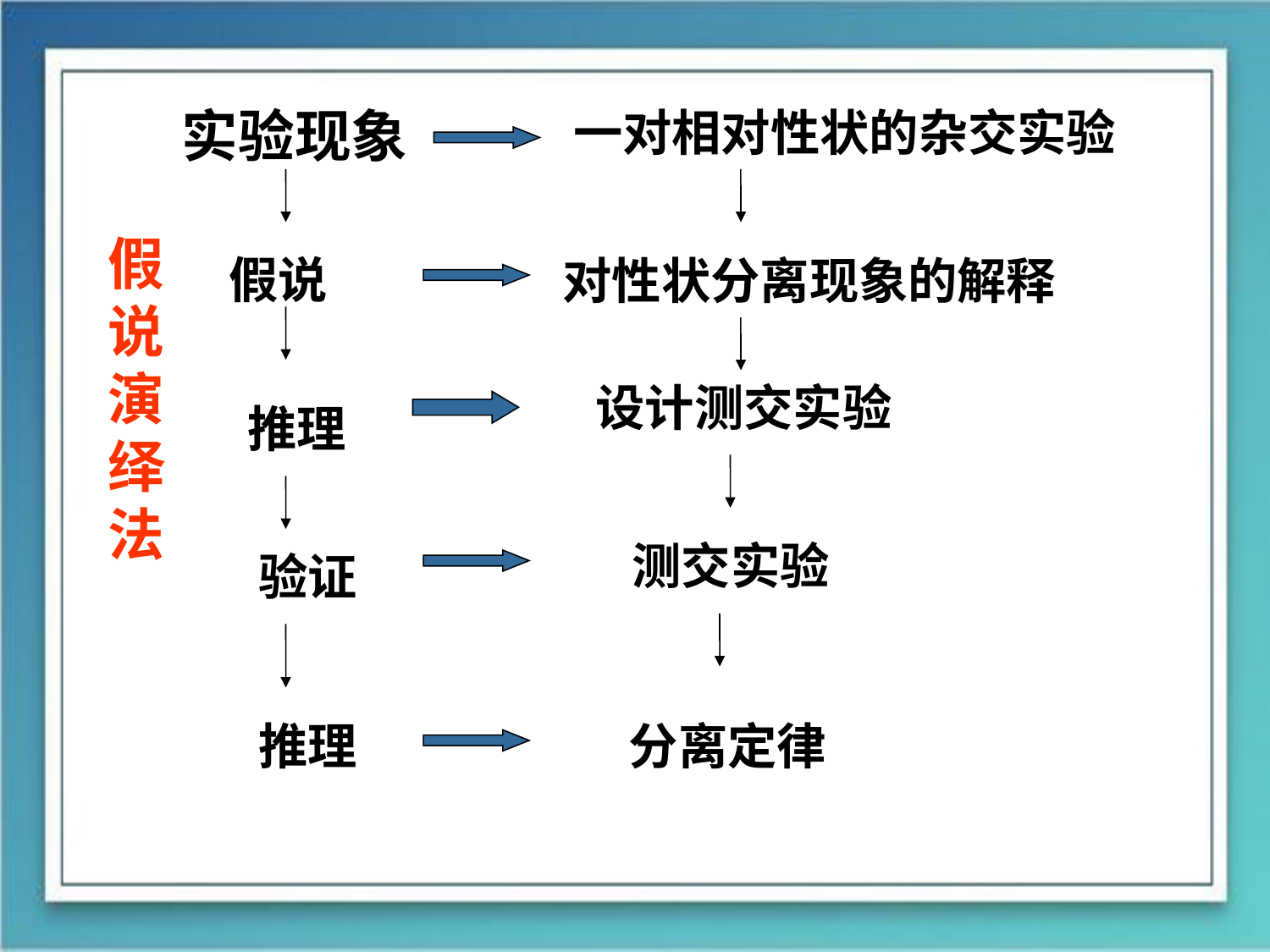

实验现象

一对相对性状的杂交实验

假说演绎法
      假说

对性状分离现象的解释

设计测交实验
  推理

测交实验
  验证

  推理

分离定律